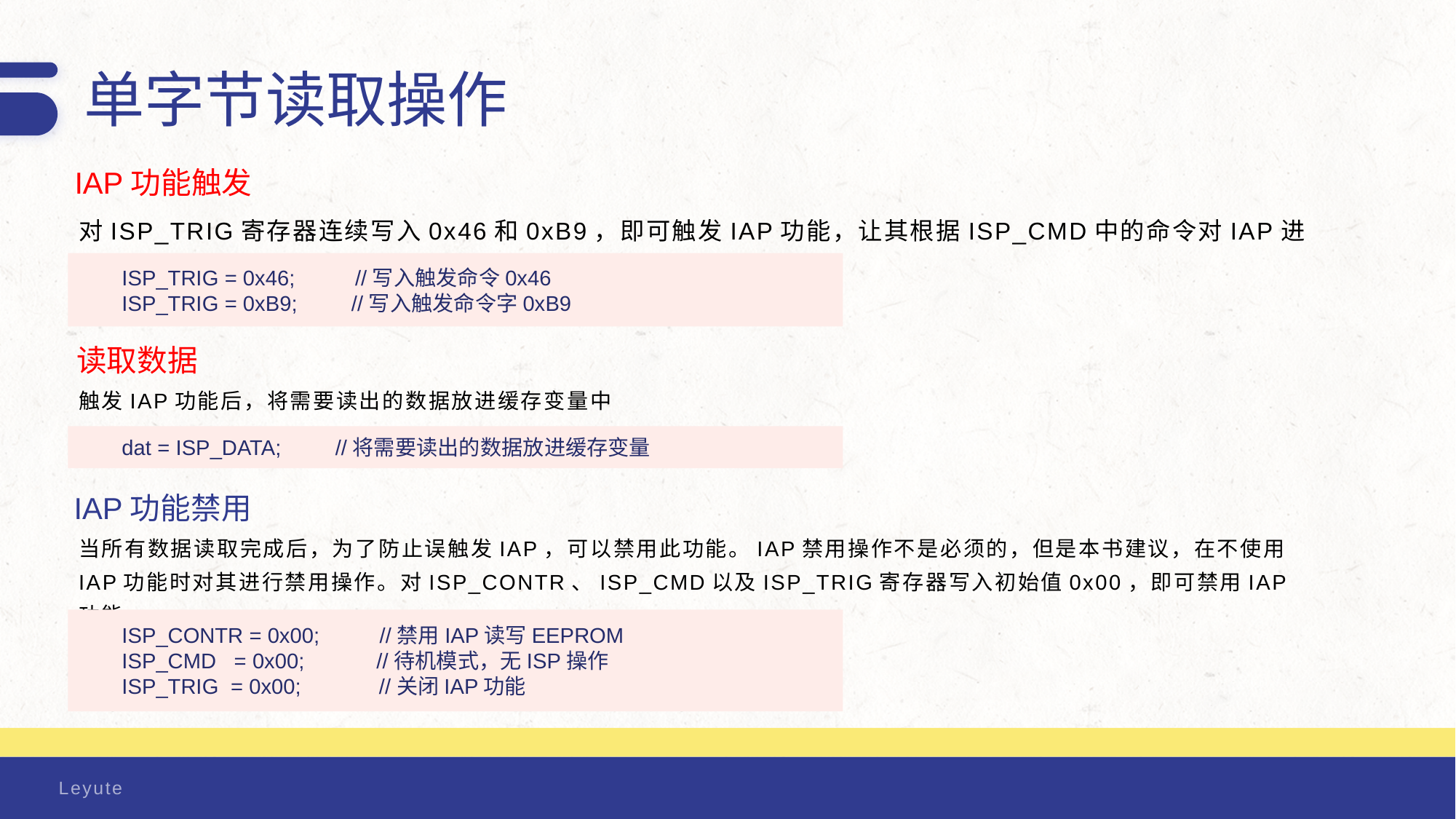

单字节读取操作
IAP功能触发
对ISP_TRIG寄存器连续写入0x46和0xB9，即可触发IAP功能，让其根据ISP_CMD中的命令对IAP进行操作
ISP_TRIG = 0x46;          //写入触发命令0x46
ISP_TRIG = 0xB9;         //写入触发命令字0xB9
读取数据
触发IAP功能后，将需要读出的数据放进缓存变量中
dat = ISP_DATA;         //将需要读出的数据放进缓存变量
IAP功能禁用
当所有数据读取完成后，为了防止误触发IAP，可以禁用此功能。IAP禁用操作不是必须的，但是本书建议，在不使用IAP功能时对其进行禁用操作。对ISP_CONTR、ISP_CMD以及ISP_TRIG寄存器写入初始值0x00，即可禁用IAP功能
ISP_CONTR = 0x00;          //禁用IAP读写EEPROM
ISP_CMD   = 0x00;            //待机模式，无ISP操作
ISP_TRIG  = 0x00;             //关闭IAP功能